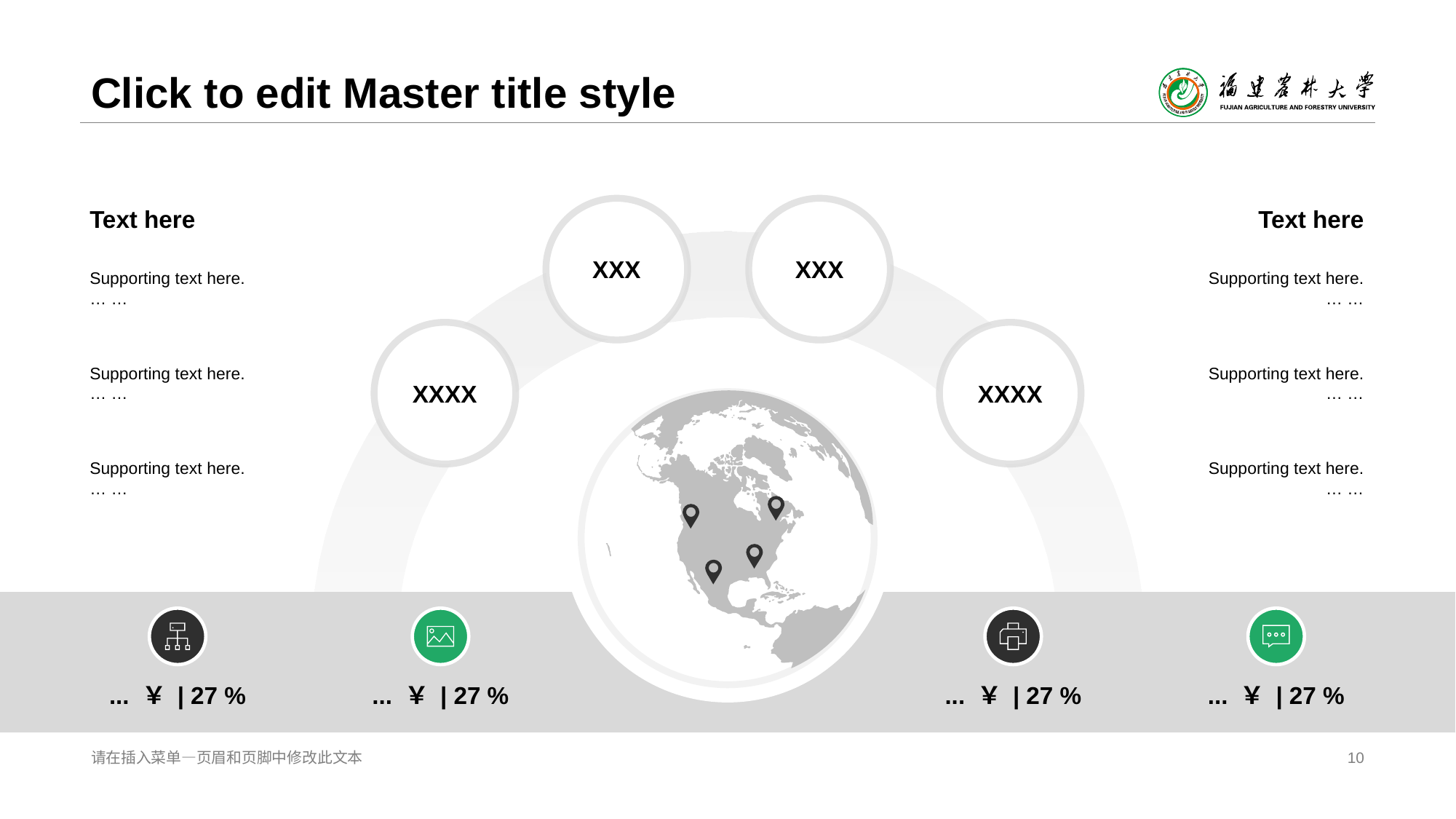

# Click to edit Master title style
Text here
Text here
XXX
XXX

Supporting text here.
… …
Supporting text here.
… …
XXXX
XXXX
Supporting text here.
… …
Supporting text here.
… …

Supporting text here.
… …
Supporting text here.
… …

... ￥ | 27 %
... ￥ | 27 %
... ￥ | 27 %
... ￥ | 27 %
请在插入菜单—页眉和页脚中修改此文本
10